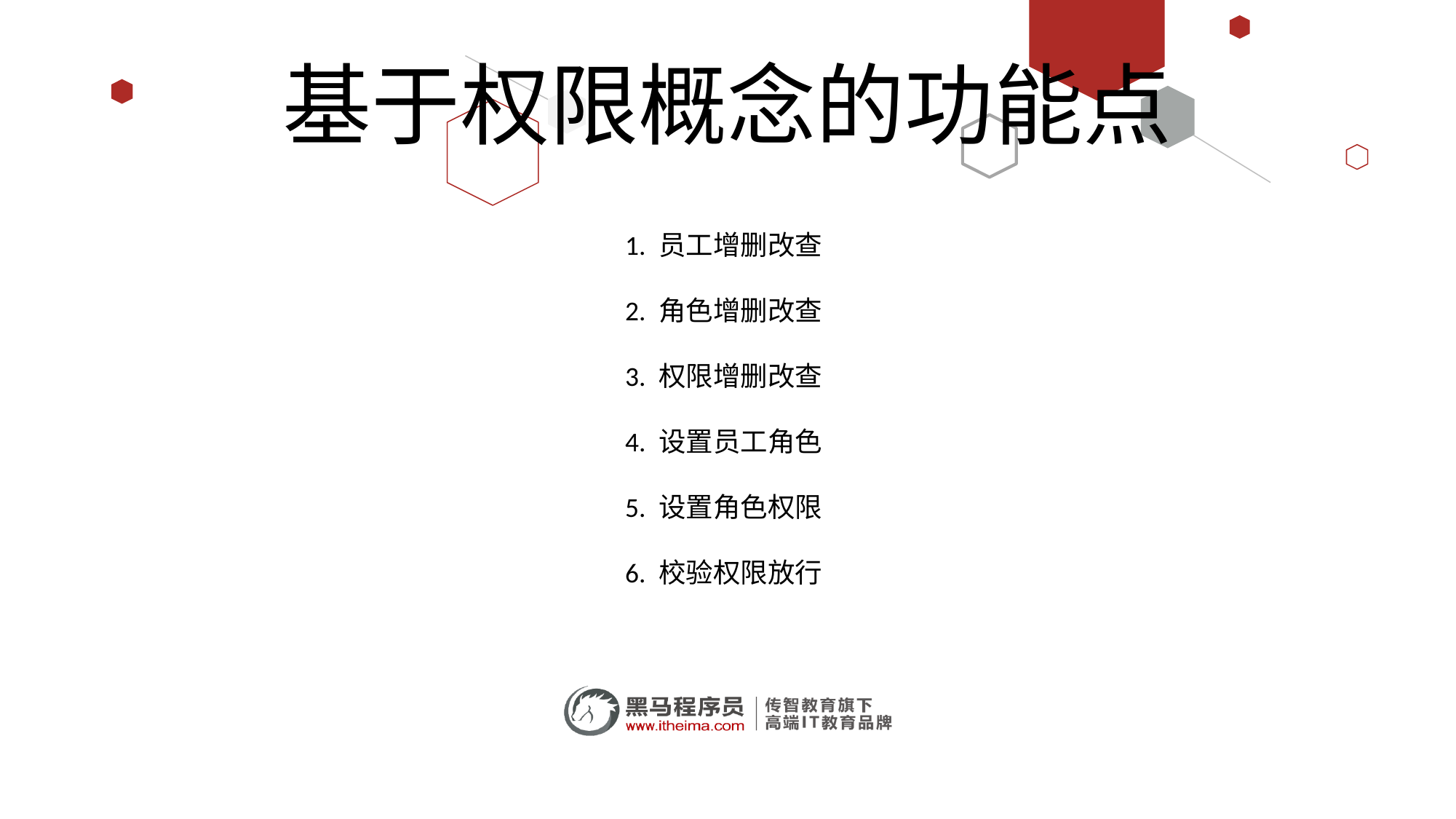

# 基于权限概念的功能点
1. 员工增删改查

2. 角色增删改查

3. 权限增删改查

4. 设置员工角色

5. 设置角色权限

6. 校验权限放行